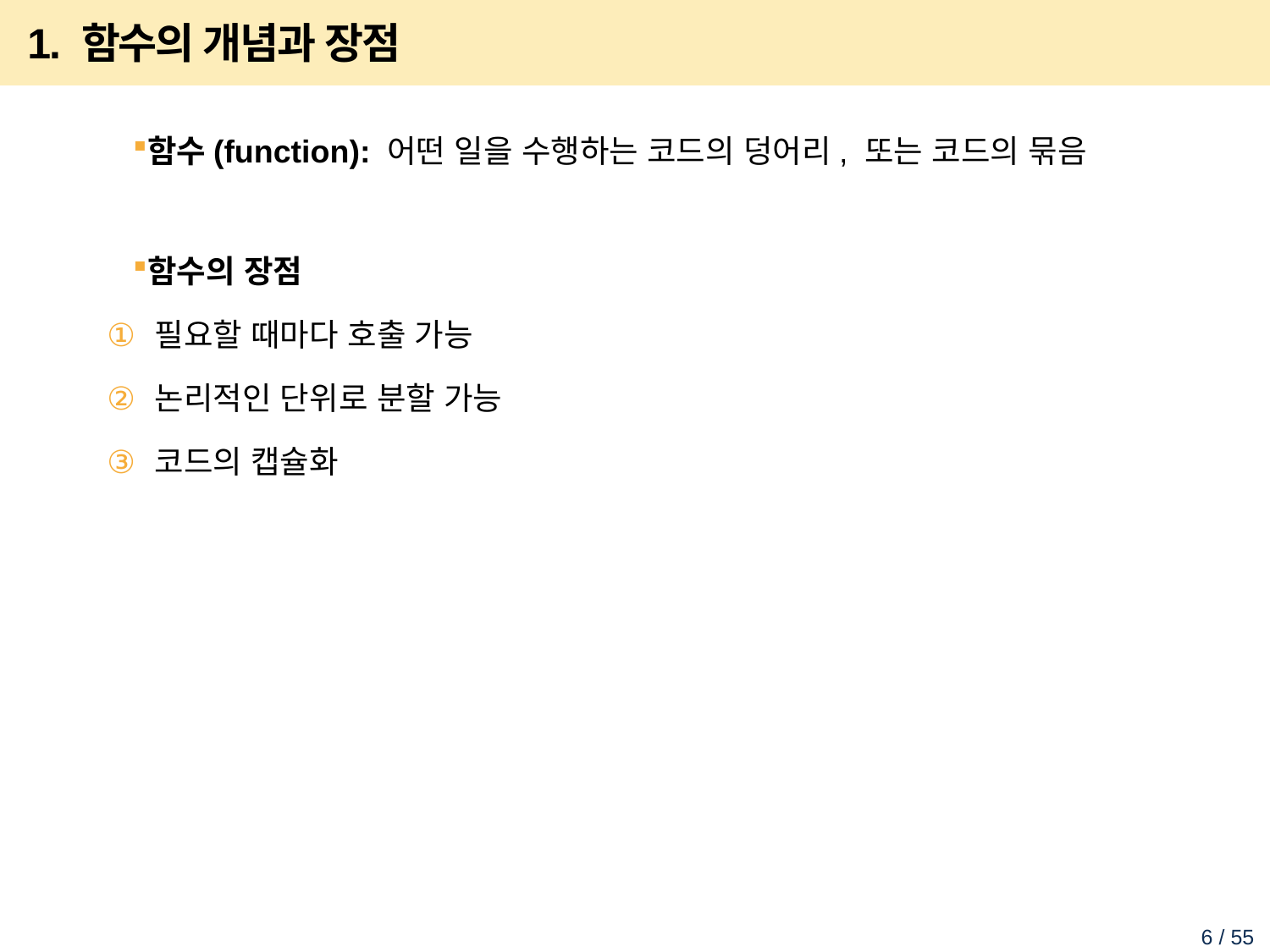

# 1. 함수의 개념과 장점
함수(function): 어떤 일을 수행하는 코드의 덩어리, 또는 코드의 묶음

함수의 장점
필요할 때마다 호출 가능
논리적인 단위로 분할 가능
코드의 캡슐화